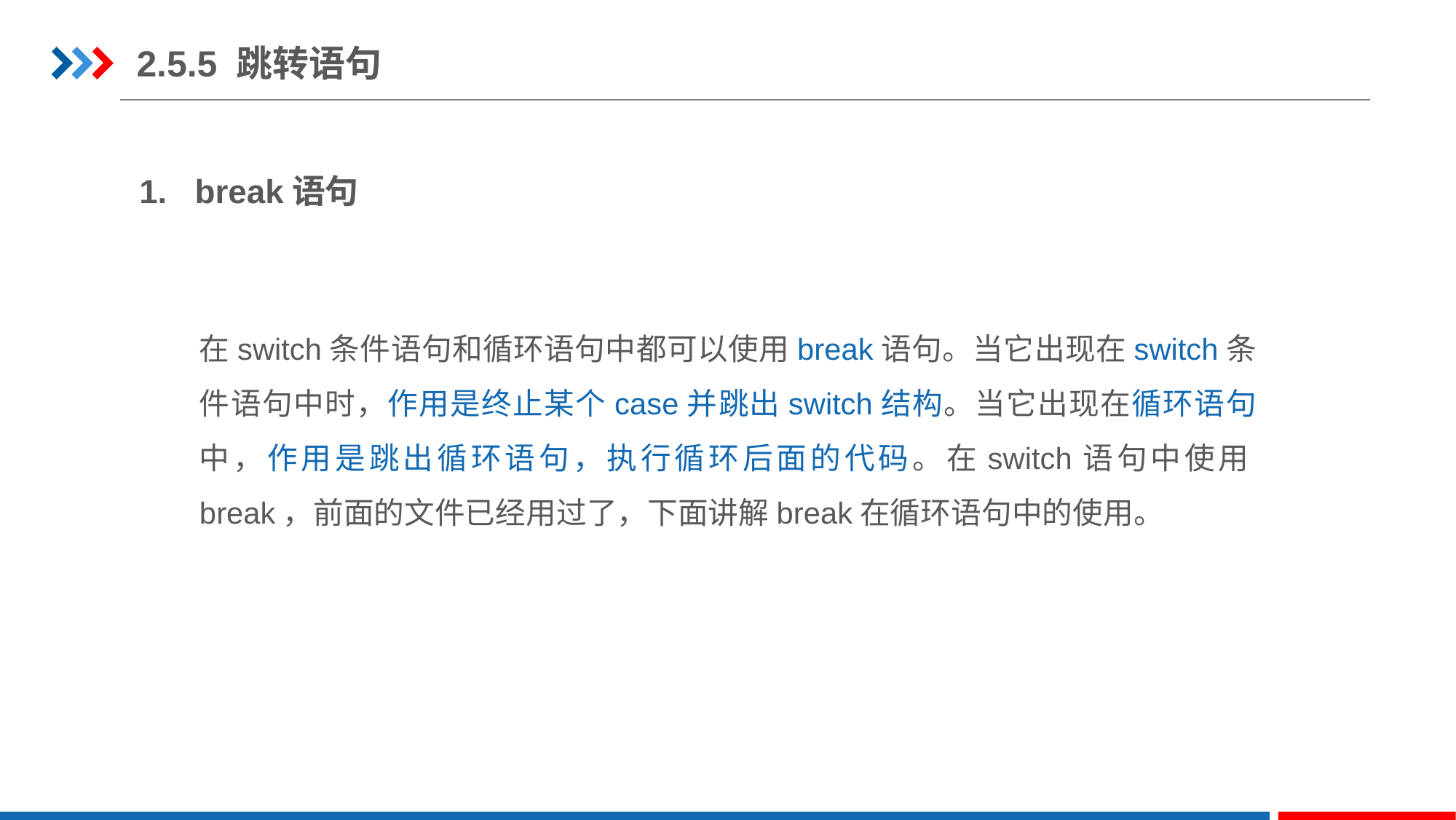

2.5.5 跳转语句
1.   break语句
在switch条件语句和循环语句中都可以使用break语句。当它出现在switch条件语句中时，作用是终止某个case并跳出switch结构。当它出现在循环语句中，作用是跳出循环语句，执行循环后面的代码。在switch语句中使用break，前面的文件已经用过了，下面讲解break在循环语句中的使用。